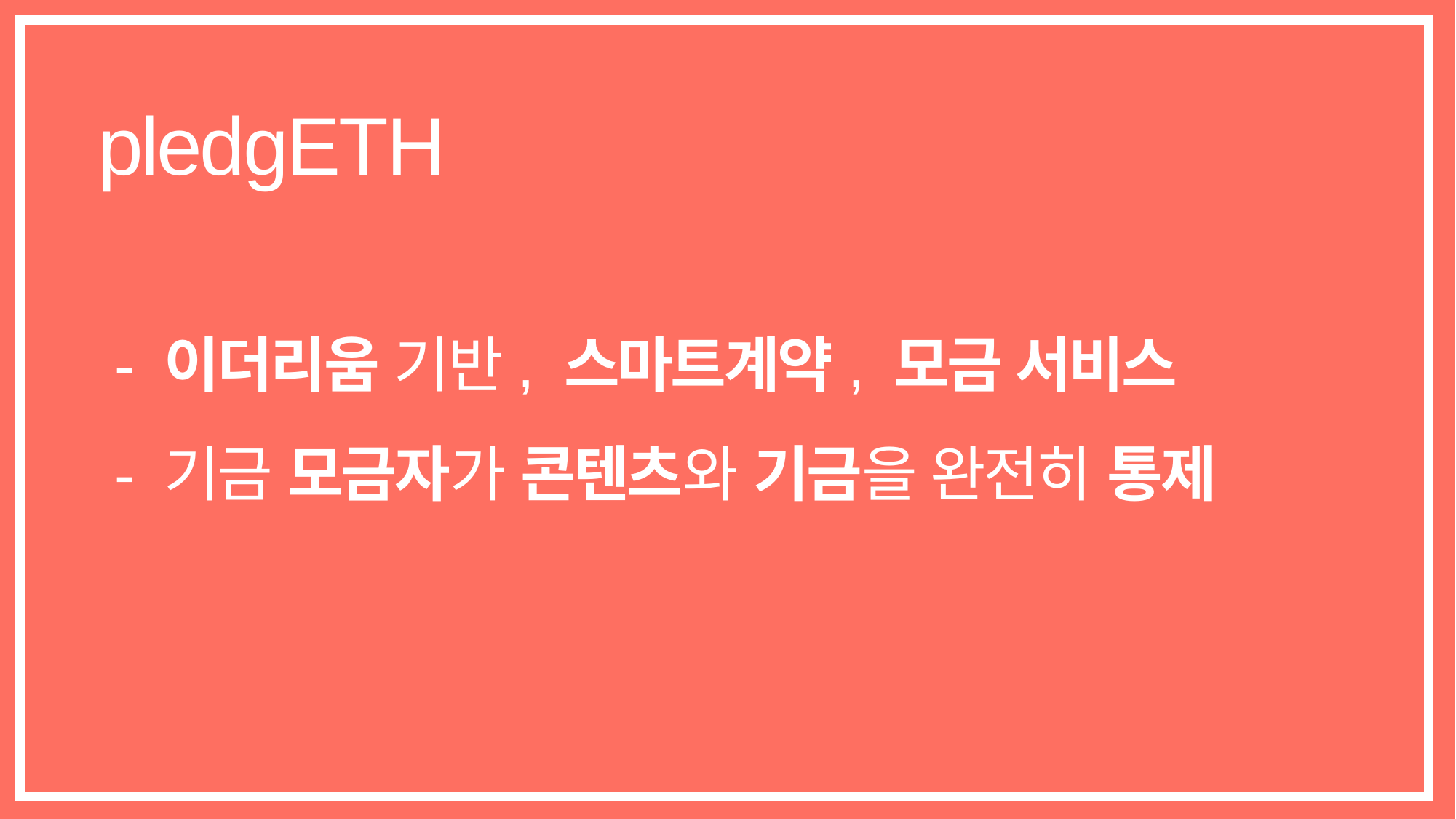

pledgETH

 - 이더리움 기반, 스마트계약, 모금 서비스
 - 기금 모금자가 콘텐츠와 기금을 완전히 통제